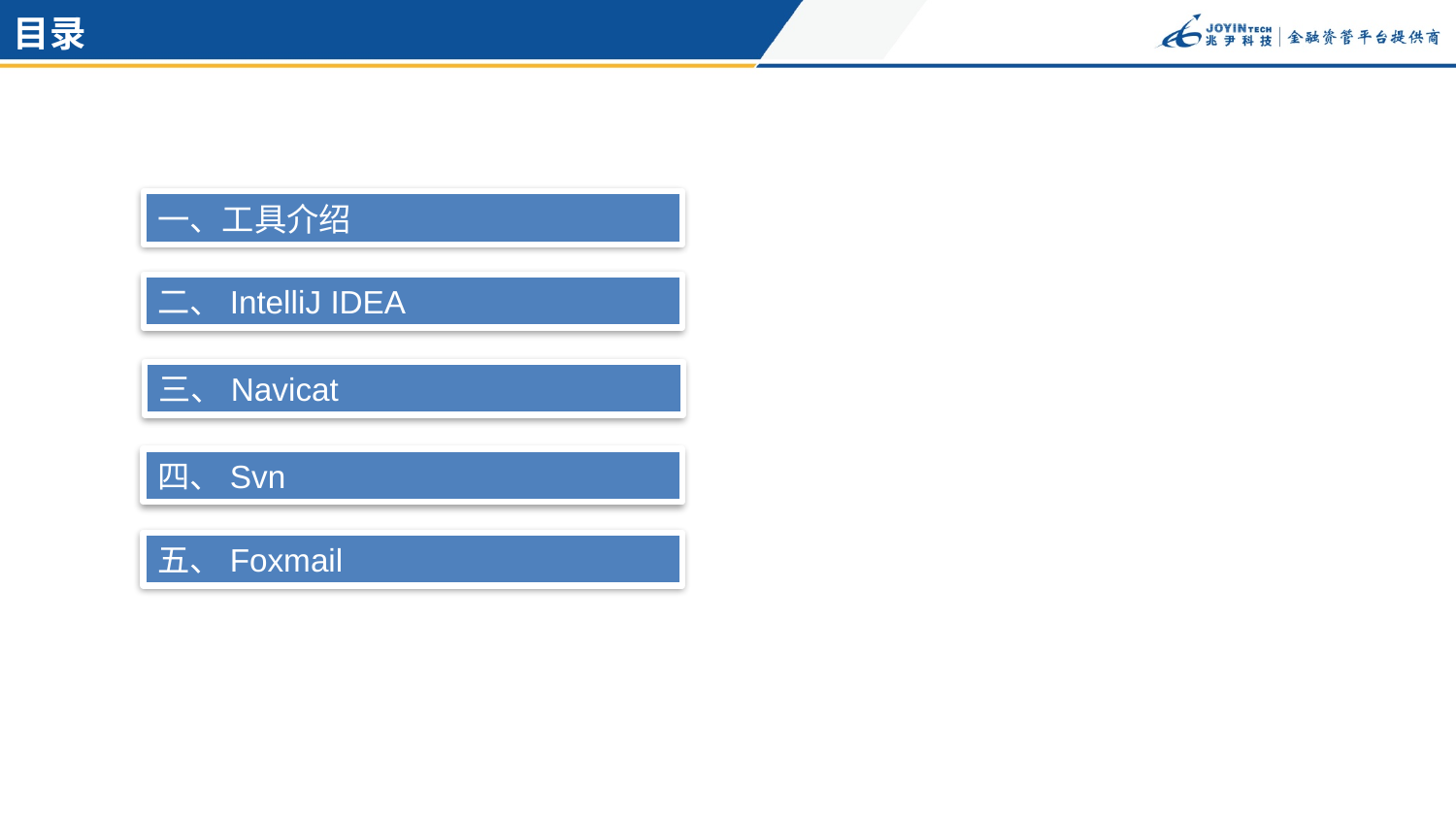

目录
一、工具介绍
二、IntelliJ IDEA
三、Navicat
四、Svn
五、Foxmail